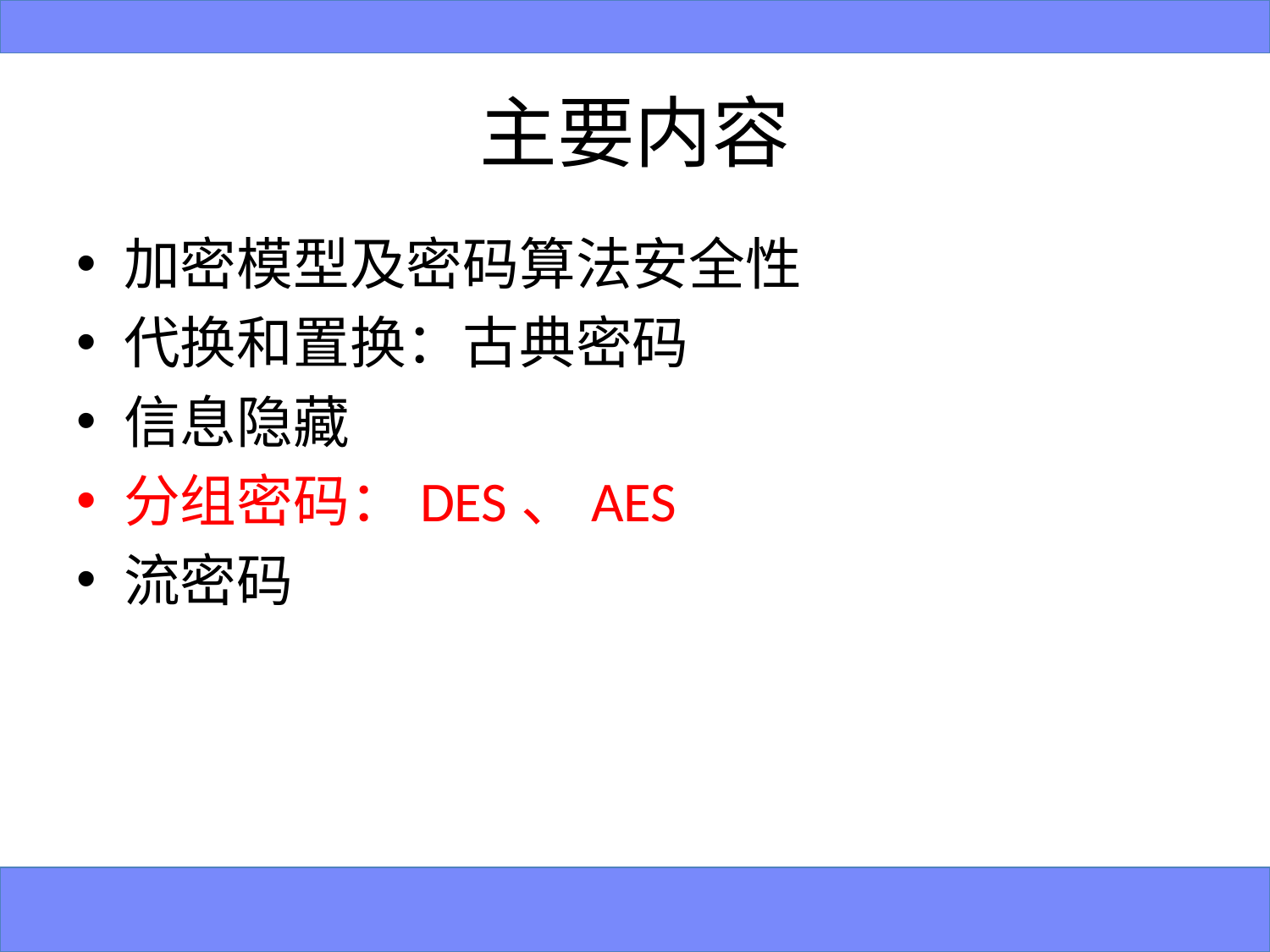

# 主要内容
加密模型及密码算法安全性
代换和置换：古典密码
信息隐藏
分组密码：DES、AES
流密码
46